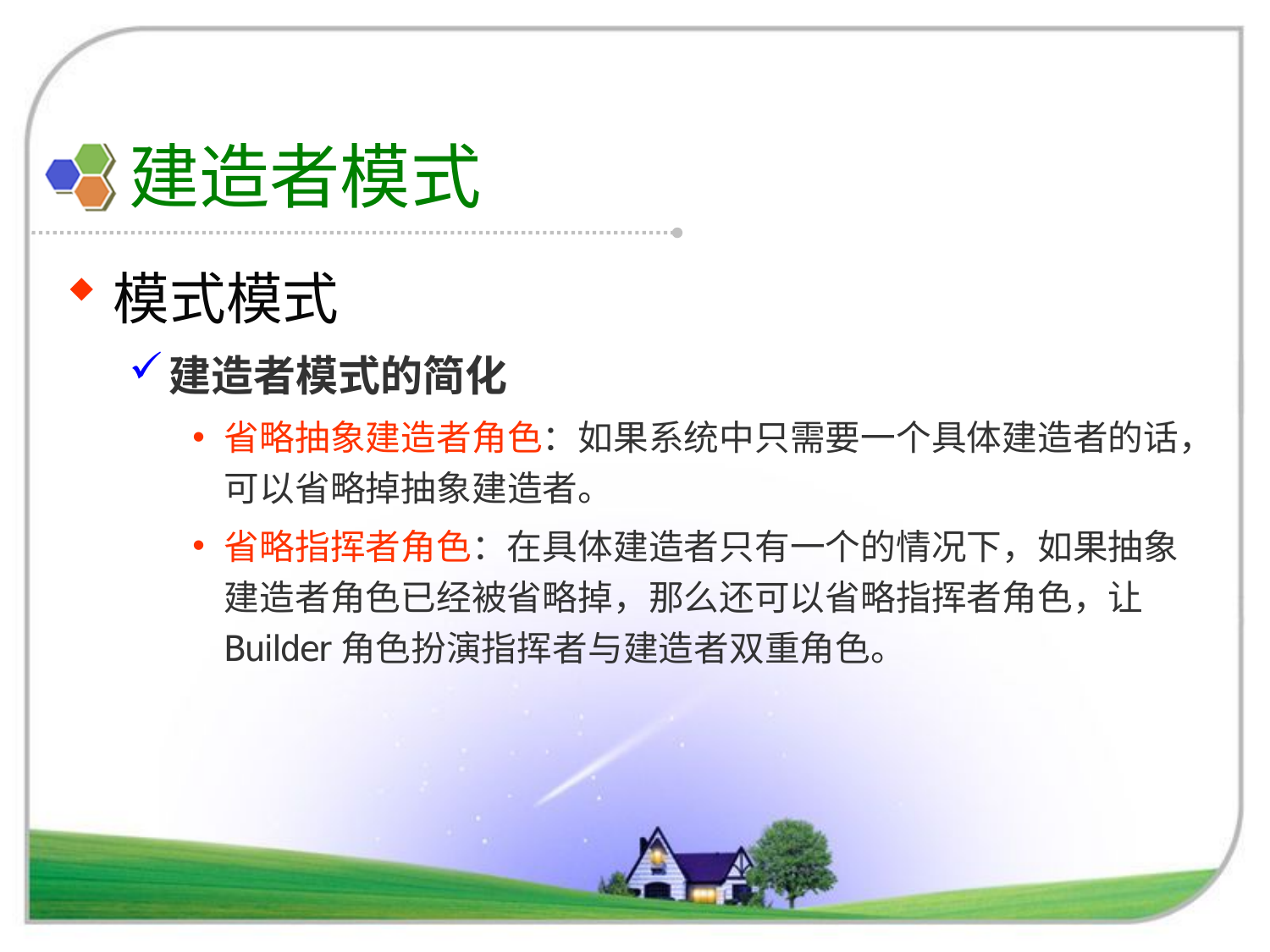

# 建造者模式
模式模式
建造者模式的简化
省略抽象建造者角色：如果系统中只需要一个具体建造者的话，可以省略掉抽象建造者。
省略指挥者角色：在具体建造者只有一个的情况下，如果抽象建造者角色已经被省略掉，那么还可以省略指挥者角色，让Builder角色扮演指挥者与建造者双重角色。